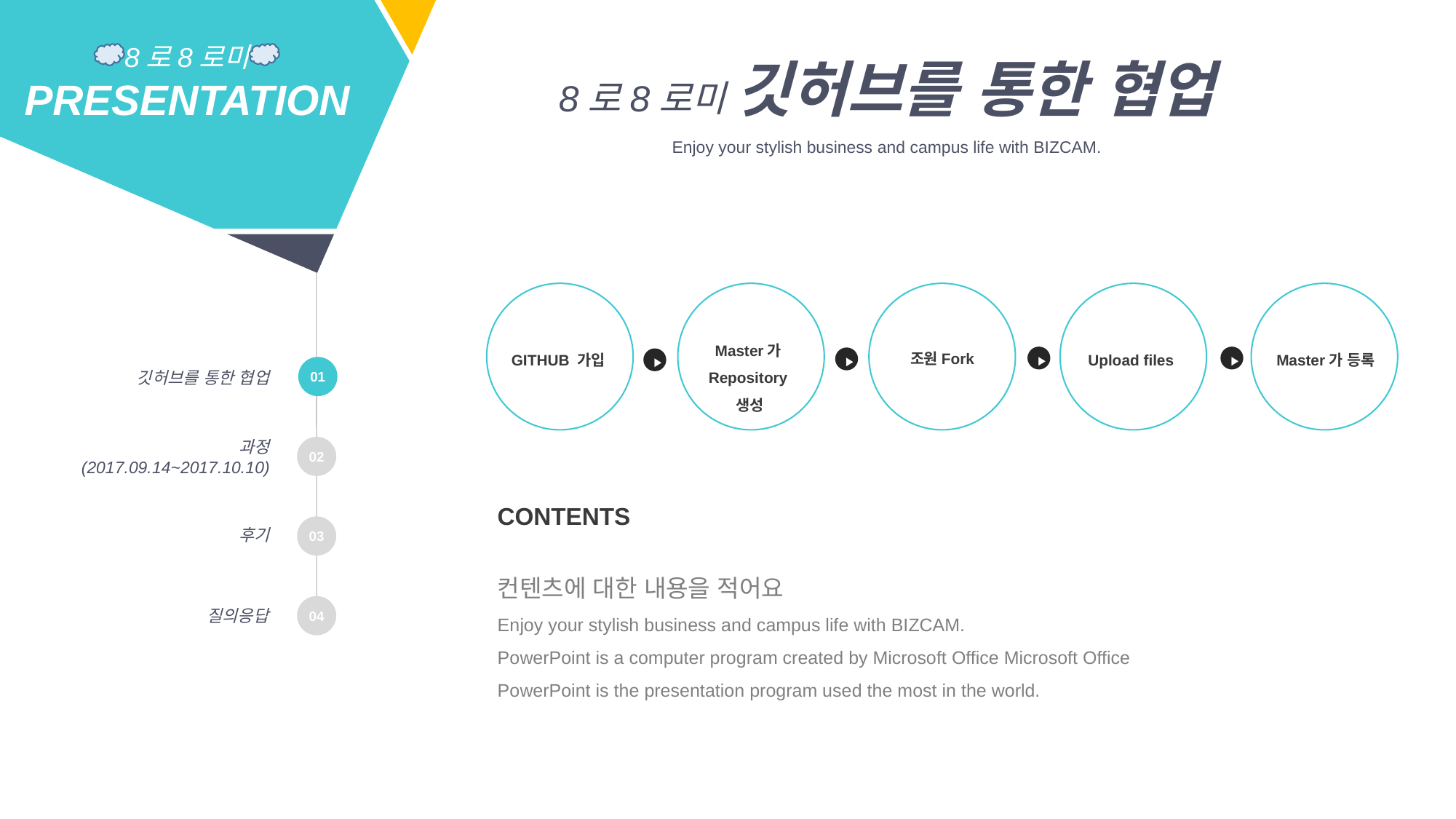

8로8로미 PRESENTATION

8로8로미 깃허브를 통한 협업
Enjoy your stylish business and campus life with BIZCAM.

Master가Repository생성
조원Fork
GITHUB 가입
Upload files
Master가 등록
▶

▶

▶

▶

01
 깃허브를 통한 협업
과정
(2017.09.14~2017.10.10)
02
CONTENTS
컨텐츠에 대한 내용을 적어요
Enjoy your stylish business and campus life with BIZCAM.
PowerPoint is a computer program created by Microsoft Office Microsoft Office PowerPoint is the presentation program used the most in the world.
03
후기
04
질의응답